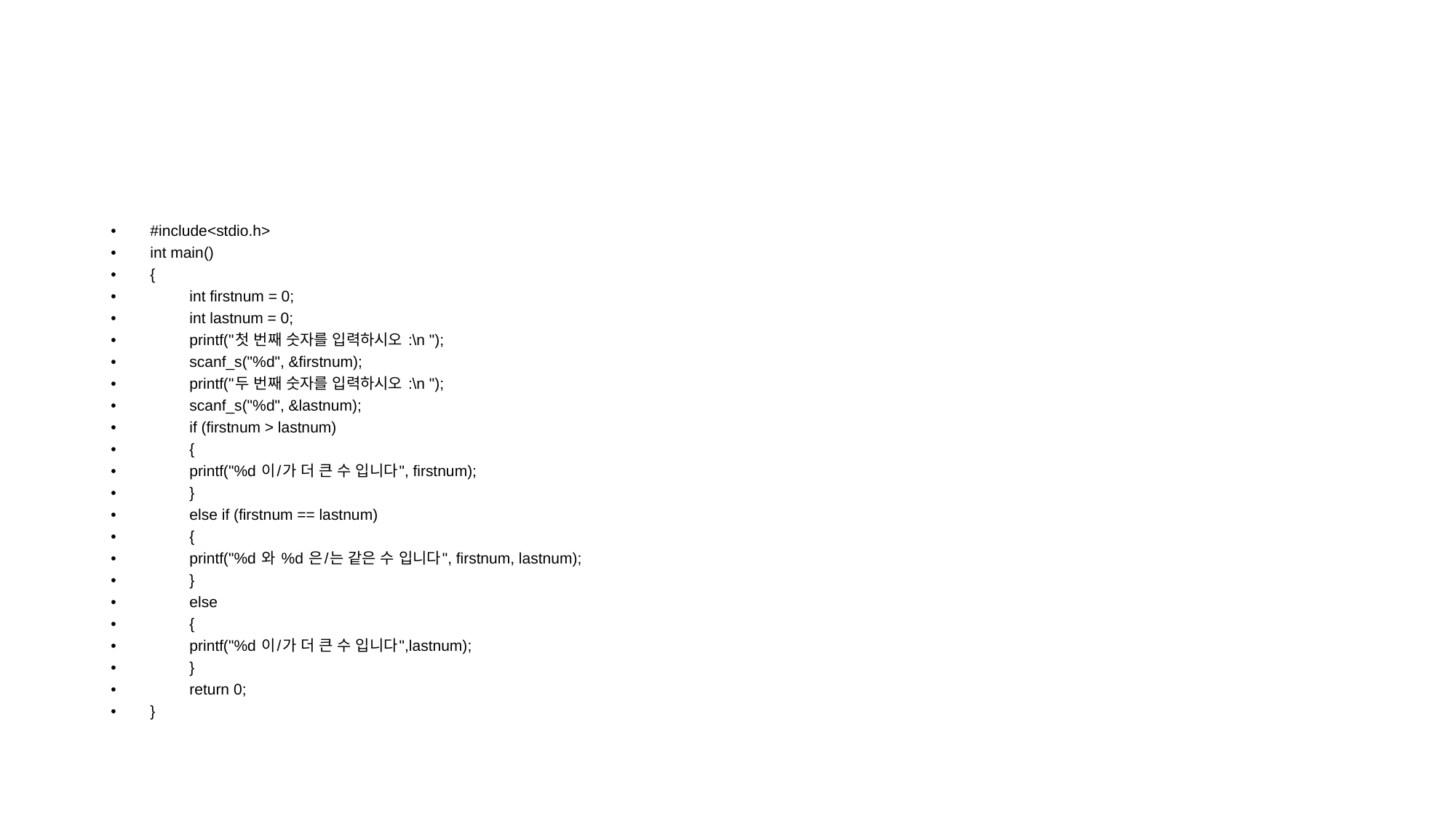

#
#include<stdio.h>
int main()
{
	int firstnum = 0;
	int lastnum = 0;
	printf("첫 번째 숫자를 입력하시오 :\n ");
	scanf_s("%d", &firstnum);
	printf("두 번째 숫자를 입력하시오 :\n ");
	scanf_s("%d", &lastnum);
	if (firstnum > lastnum)
	{
		printf("%d 이/가 더 큰 수 입니다", firstnum);
	}
	else if (firstnum == lastnum)
	{
		printf("%d 와 %d 은/는 같은 수 입니다", firstnum, lastnum);
	}
	else
	{
		printf("%d 이/가 더 큰 수 입니다",lastnum);
	}
	return 0;
}